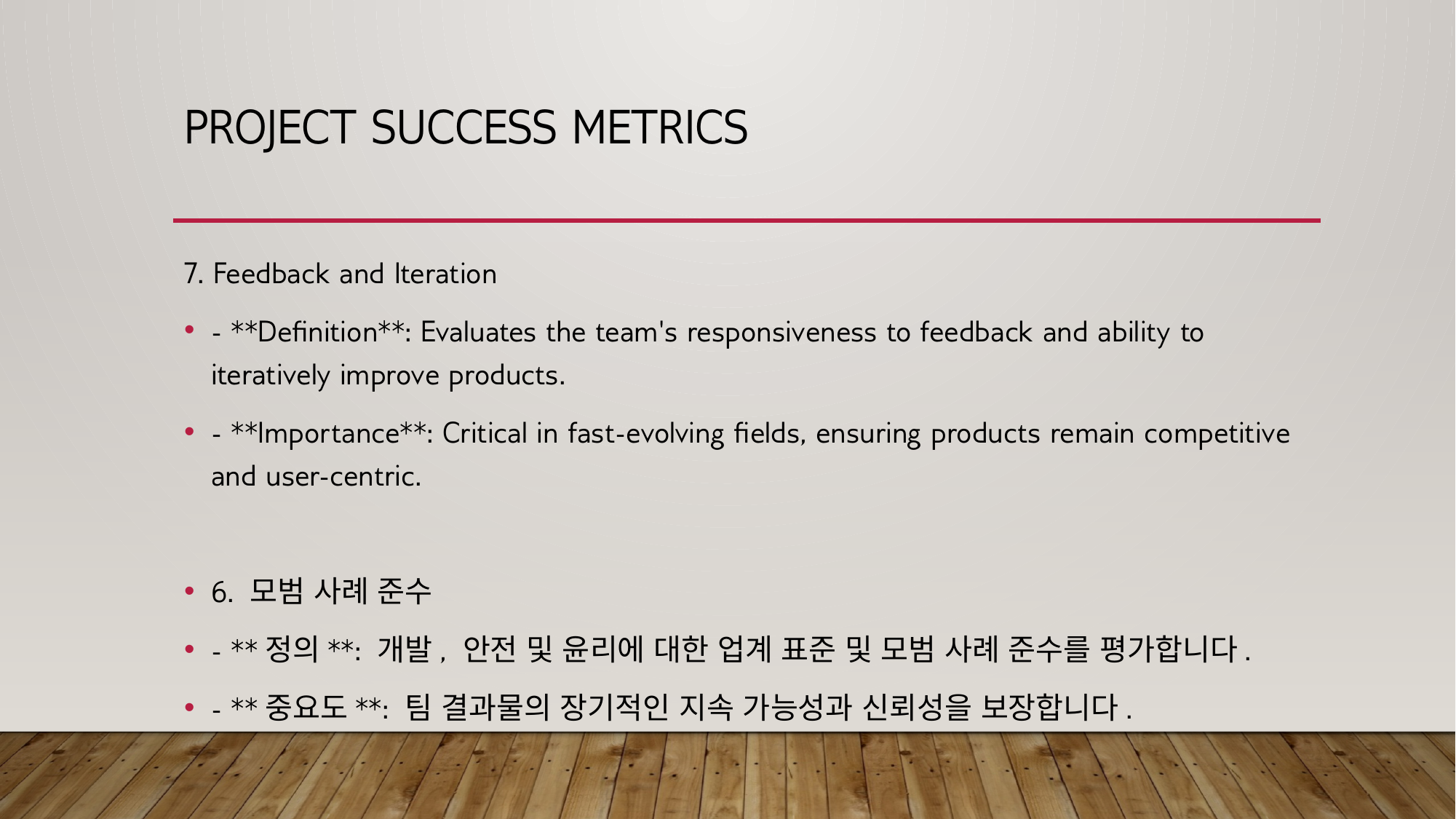

# Project Success Metrics
7. Feedback and Iteration
- **Definition**: Evaluates the team's responsiveness to feedback and ability to iteratively improve products.
- **Importance**: Critical in fast-evolving fields, ensuring products remain competitive and user-centric.

6. 모범 사례 준수
- **정의**: 개발, 안전 및 윤리에 대한 업계 표준 및 모범 사례 준수를 평가합니다.
- **중요도**: 팀 결과물의 장기적인 지속 가능성과 신뢰성을 보장합니다.